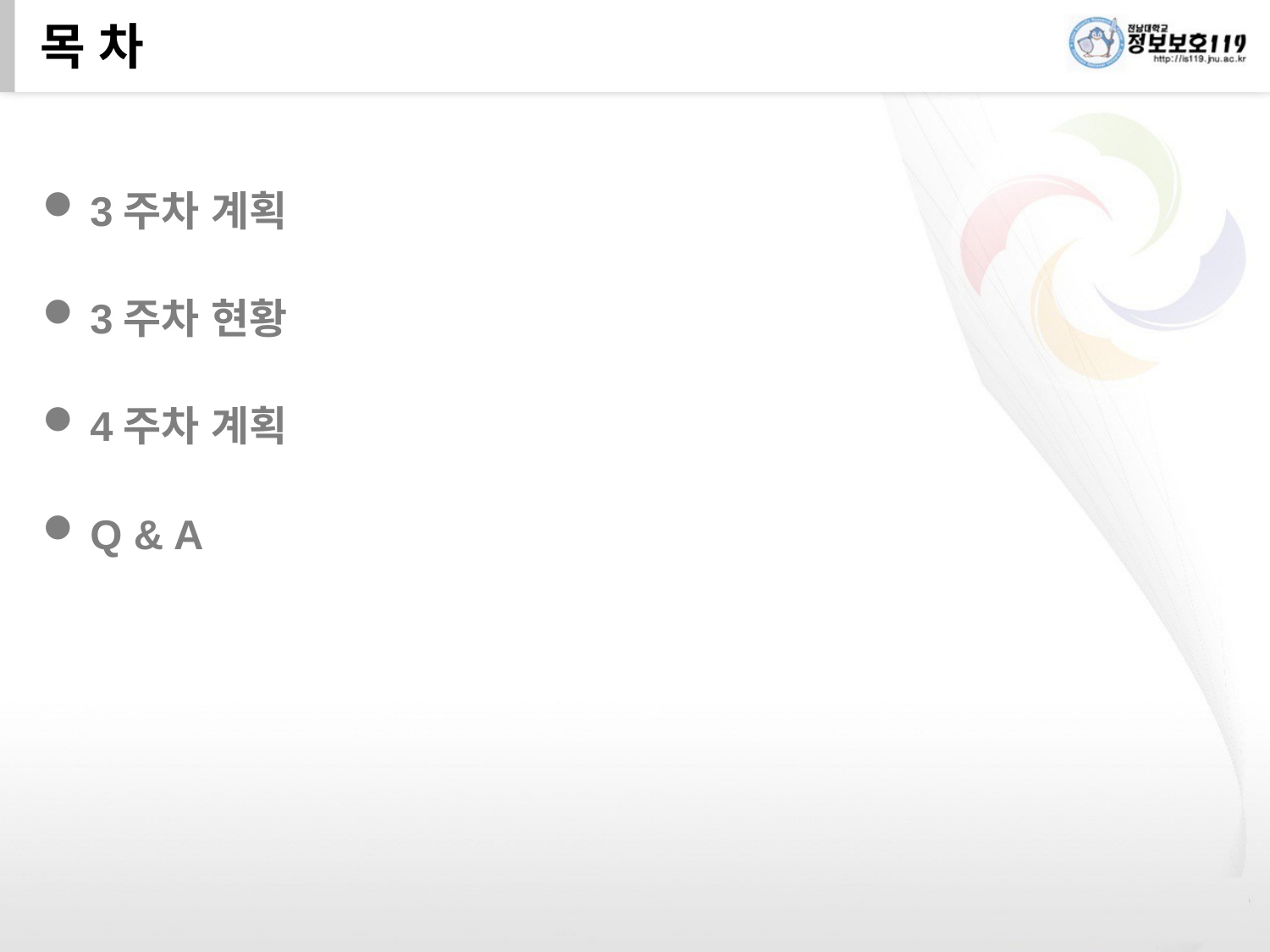

# 목 차
3주차 계획
3주차 현황
4주차 계획
Q & A